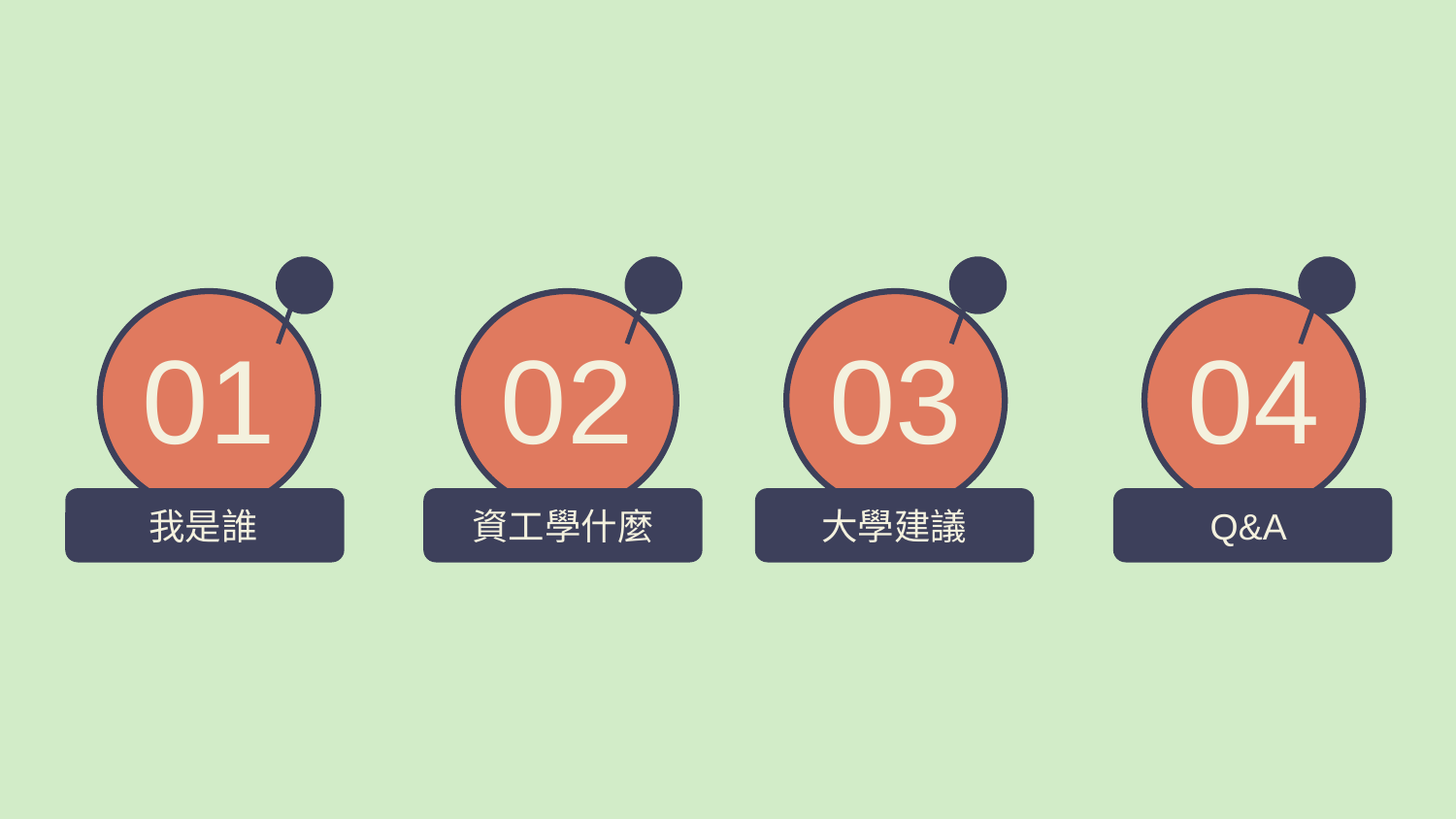

01
02
03
04

Q&A
大學建議
我是誰
資工學什麼